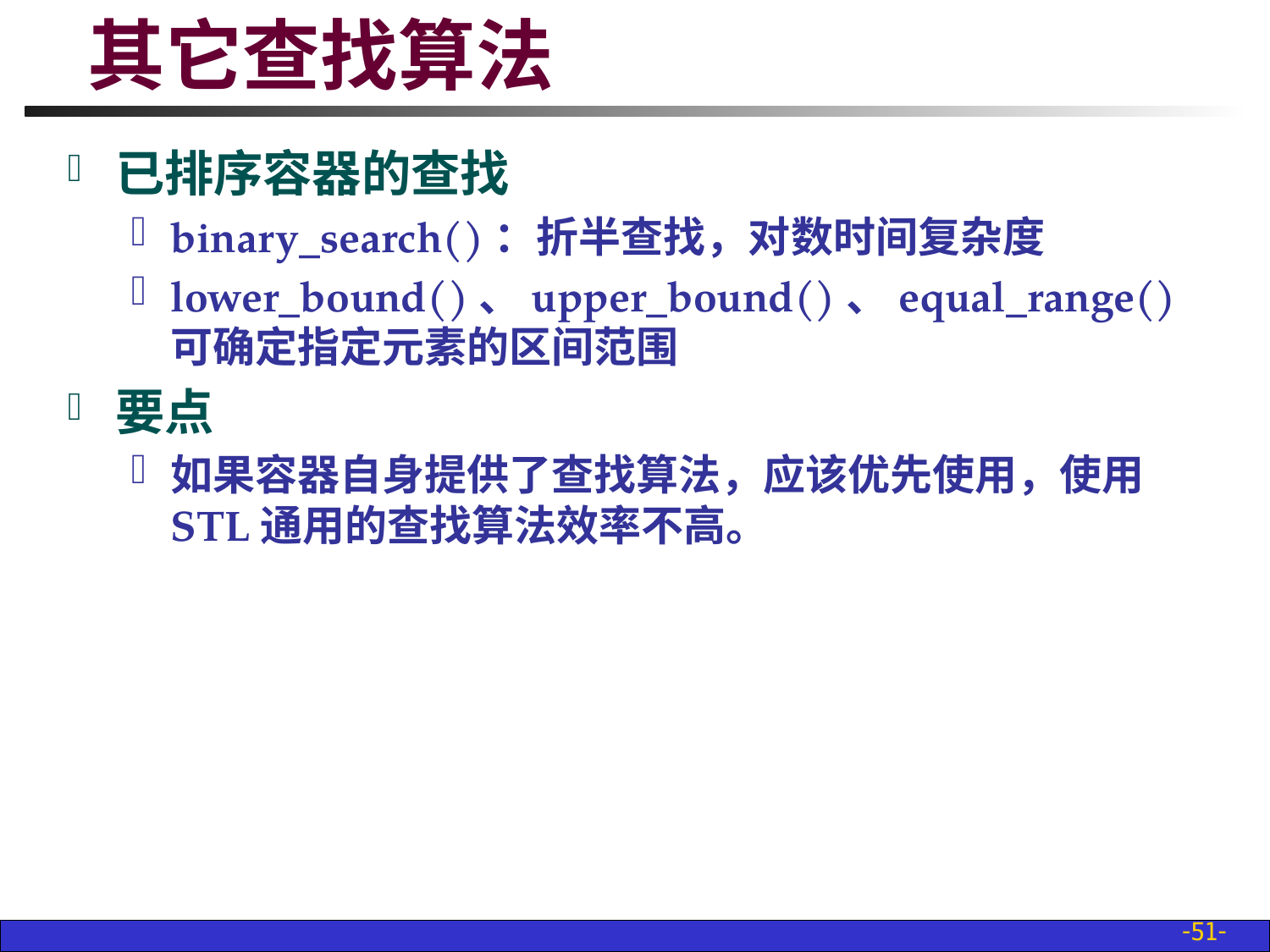

# 其它查找算法
已排序容器的查找
binary_search()：折半查找，对数时间复杂度
lower_bound()、upper_bound()、equal_range()可确定指定元素的区间范围
要点
如果容器自身提供了查找算法，应该优先使用，使用STL通用的查找算法效率不高。
-51-